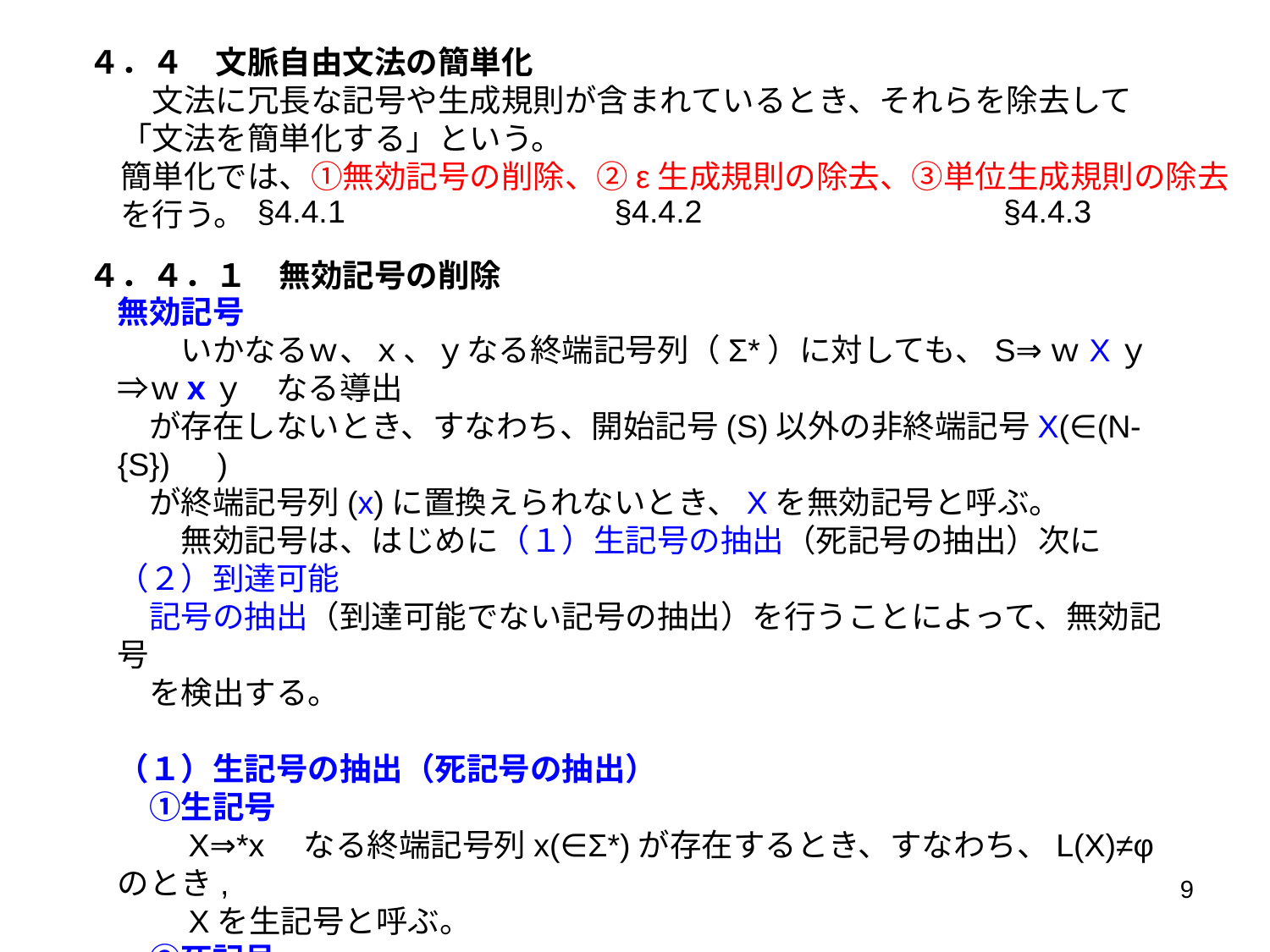

４．４　文脈自由文法の簡単化
　　文法に冗長な記号や生成規則が含まれているとき、それらを除去して
　「文法を簡単化する」という。
　簡単化では、①無効記号の削除、②ε生成規則の除去、③単位生成規則の除去
　を行う。

４．４．１　無効記号の削除
§4.4.1　　　　　　　　§4.4.2　　　　　　　　　§4.4.3
無効記号
　　いかなるｗ、ｘ、ｙなる終端記号列（Σ*）に対しても、S⇒ｗXｙ⇒ｗｘｙ　なる導出
　が存在しないとき、すなわち、開始記号(S)以外の非終端記号X(∈(N-{S})　)
　が終端記号列(x)に置換えられないとき、Xを無効記号と呼ぶ。
　　無効記号は、はじめに（１）生記号の抽出（死記号の抽出）次に（２）到達可能
　記号の抽出（到達可能でない記号の抽出）を行うことによって、無効記号
　を検出する。

（１）生記号の抽出（死記号の抽出）
　①生記号
　　X⇒*x　なる終端記号列x(∈Σ*)が存在するとき、すなわち、L(X)≠φのとき,
　　Xを生記号と呼ぶ。
　②死記号
　　X⇒*x　なる終端記号列(x)が存在しないとき、すなわち、L(X)=φのとき、
　　Xを死記号と呼ぶ。生記号を求めつくした後に残される非終端記号は死記号
　　であり、開始記号以外の死記号はすべて無効記号である。
9